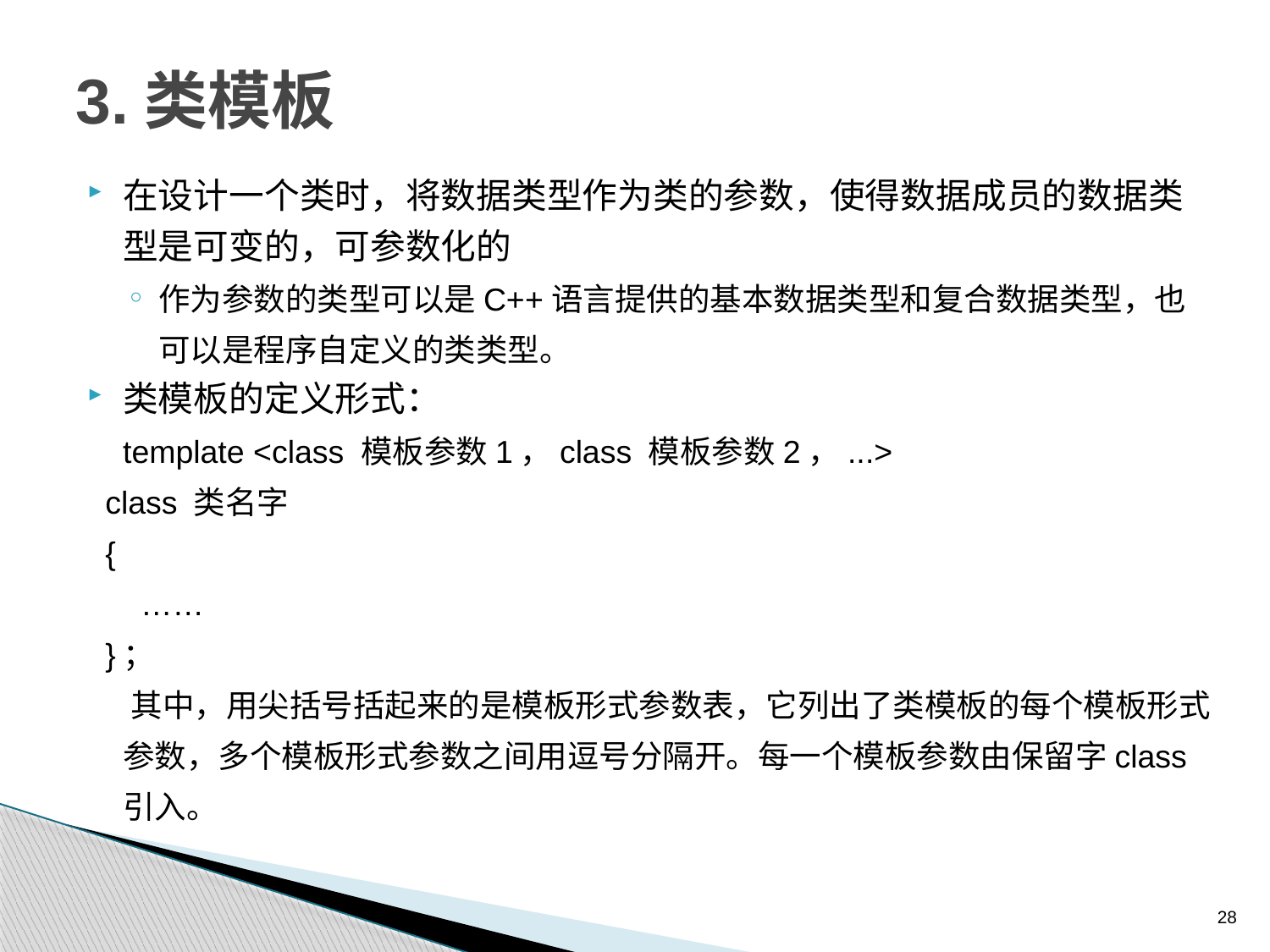

# 3.类模板
在设计一个类时，将数据类型作为类的参数，使得数据成员的数据类型是可变的，可参数化的
作为参数的类型可以是C++语言提供的基本数据类型和复合数据类型，也可以是程序自定义的类类型。
类模板的定义形式：
	template <class 模板参数1，class 模板参数2，...>
  class 类名字
  {
      ……
  }；
     其中，用尖括号括起来的是模板形式参数表，它列出了类模板的每个模板形式参数，多个模板形式参数之间用逗号分隔开。每一个模板参数由保留字class引入。

28